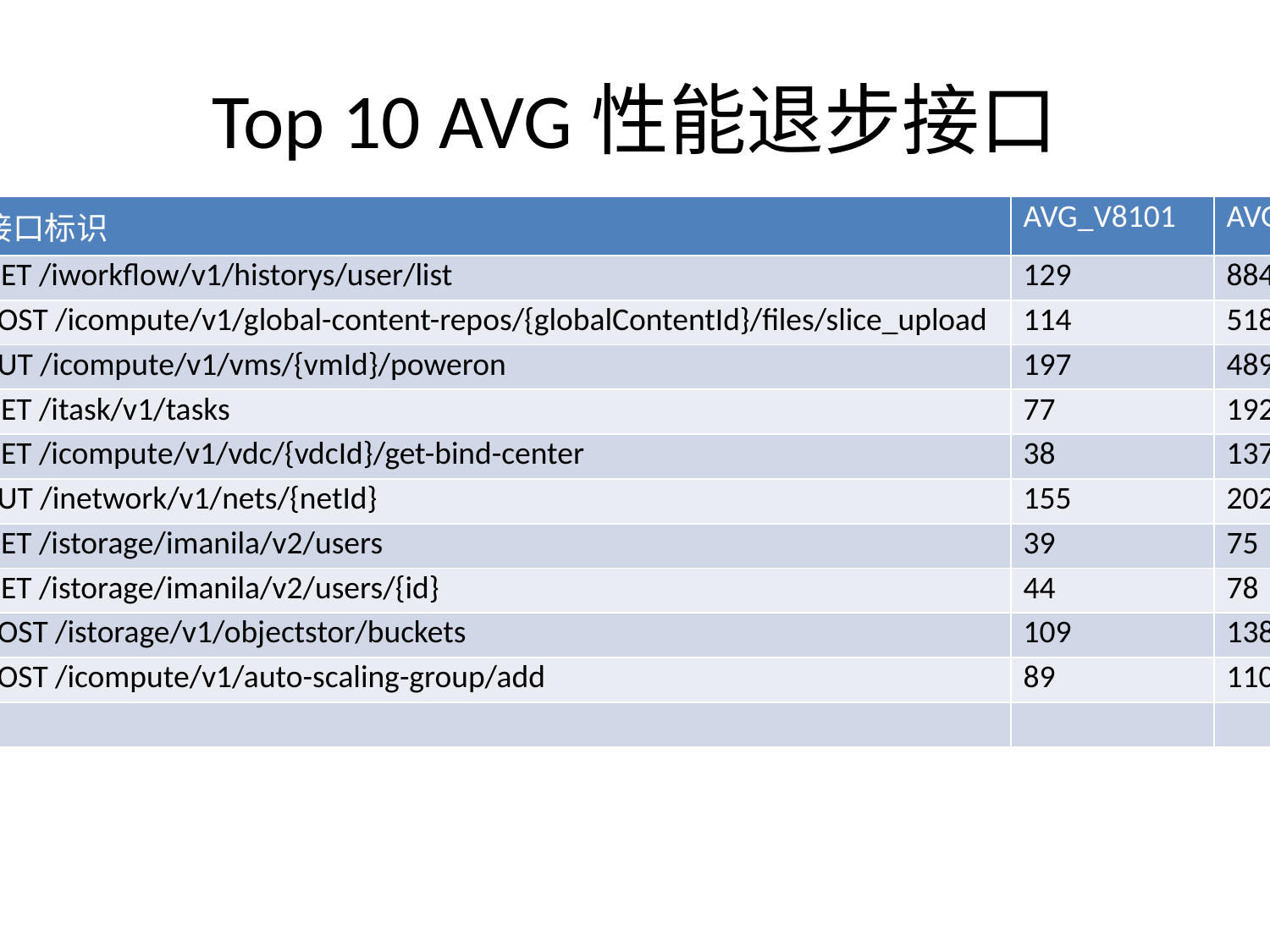

# Top 10 AVG性能退步接口
| 接口标识 | AVG\_V8101 | AVG\_V8104 | AVG\_变化 | AVG\_变化率 |
| --- | --- | --- | --- | --- |
| GET /iworkflow/v1/historys/user/list | 129 | 884 | 755 | 585.27 |
| POST /icompute/v1/global-content-repos/{globalContentId}/files/slice\_upload | 114 | 518 | 404 | 354.39 |
| PUT /icompute/v1/vms/{vmId}/poweron | 197 | 489 | 292 | 148.22 |
| GET /itask/v1/tasks | 77 | 192 | 115 | 149.35 |
| GET /icompute/v1/vdc/{vdcId}/get-bind-center | 38 | 137 | 99 | 260.53 |
| PUT /inetwork/v1/nets/{netId} | 155 | 202 | 47 | 30.32 |
| GET /istorage/imanila/v2/users | 39 | 75 | 36 | 92.31 |
| GET /istorage/imanila/v2/users/{id} | 44 | 78 | 34 | 77.27 |
| POST /istorage/v1/objectstor/buckets | 109 | 138 | 29 | 26.61 |
| POST /icompute/v1/auto-scaling-group/add | 89 | 110 | 21 | 23.6 |
|  |  |  |  |  |